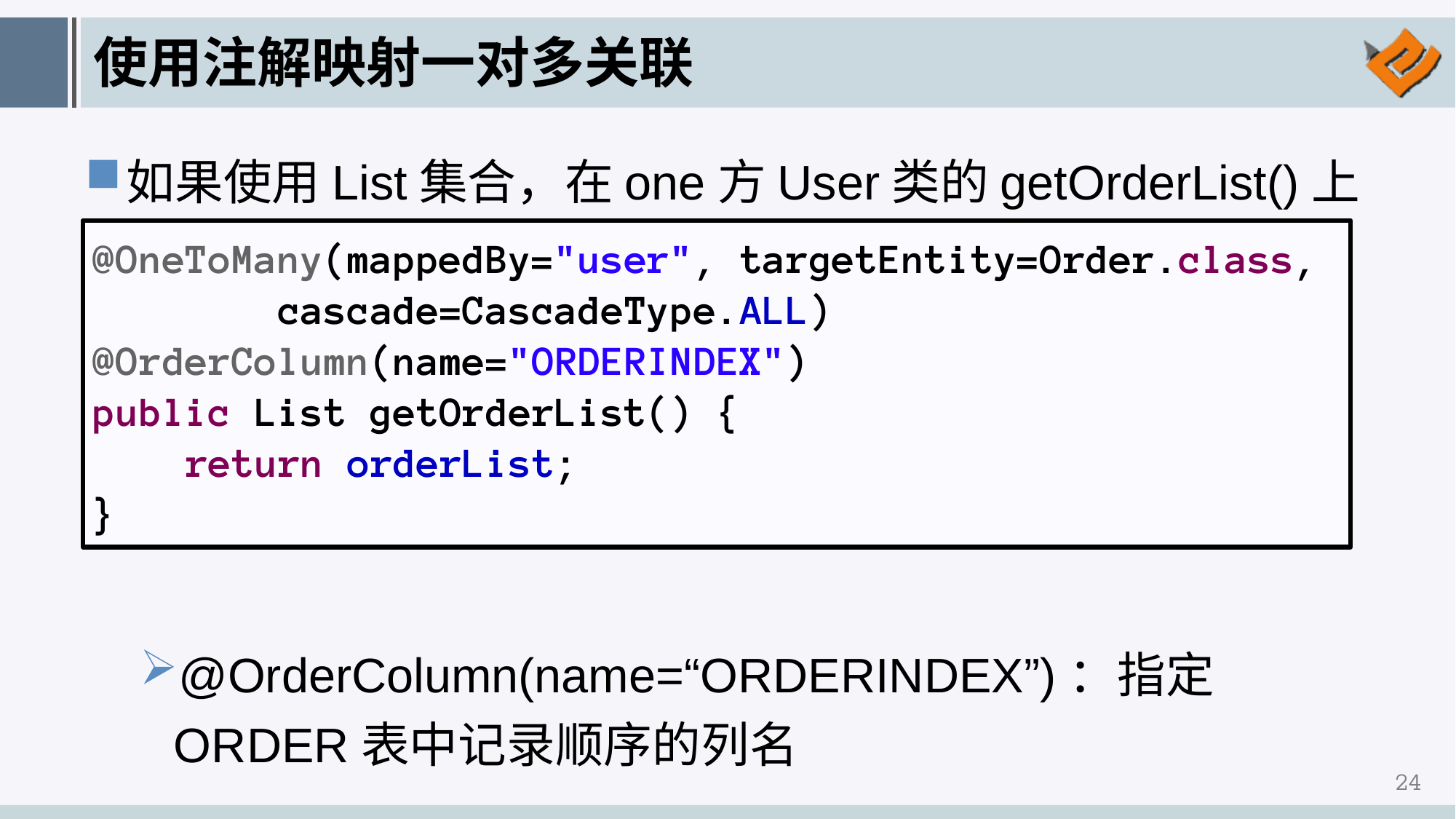

# 使用注解映射一对多关联
如果使用List集合，在one方User类的getOrderList()上

@OrderColumn(name=“ORDERINDEX”)：指定ORDER表中记录顺序的列名

@OneToMany(mappedBy="user", targetEntity=Order.class,
        cascade=CascadeType.ALL)
@OrderColumn(name="ORDERINDEX")
public List getOrderList() {
    return orderList;
}